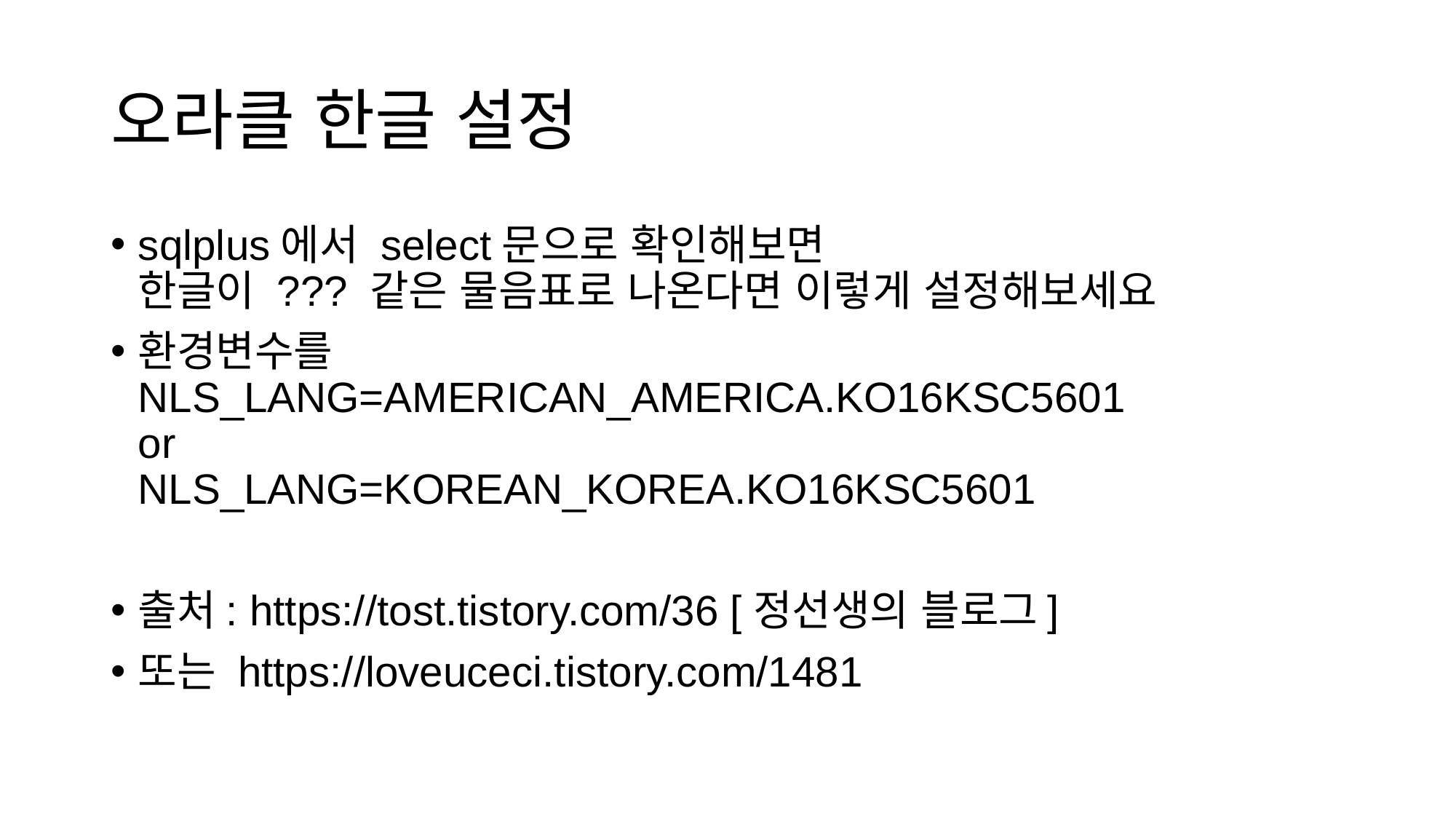

# 오라클 한글 설정
sqlplus에서 select문으로 확인해보면
한글이 ??? 같은 물음표로 나온다면 이렇게 설정해보세요
환경변수를
NLS_LANG=AMERICAN_AMERICA.KO16KSC5601
or
NLS_LANG=KOREAN_KOREA.KO16KSC5601

출처: https://tost.tistory.com/36 [정선생의 블로그]
또는 https://loveuceci.tistory.com/1481